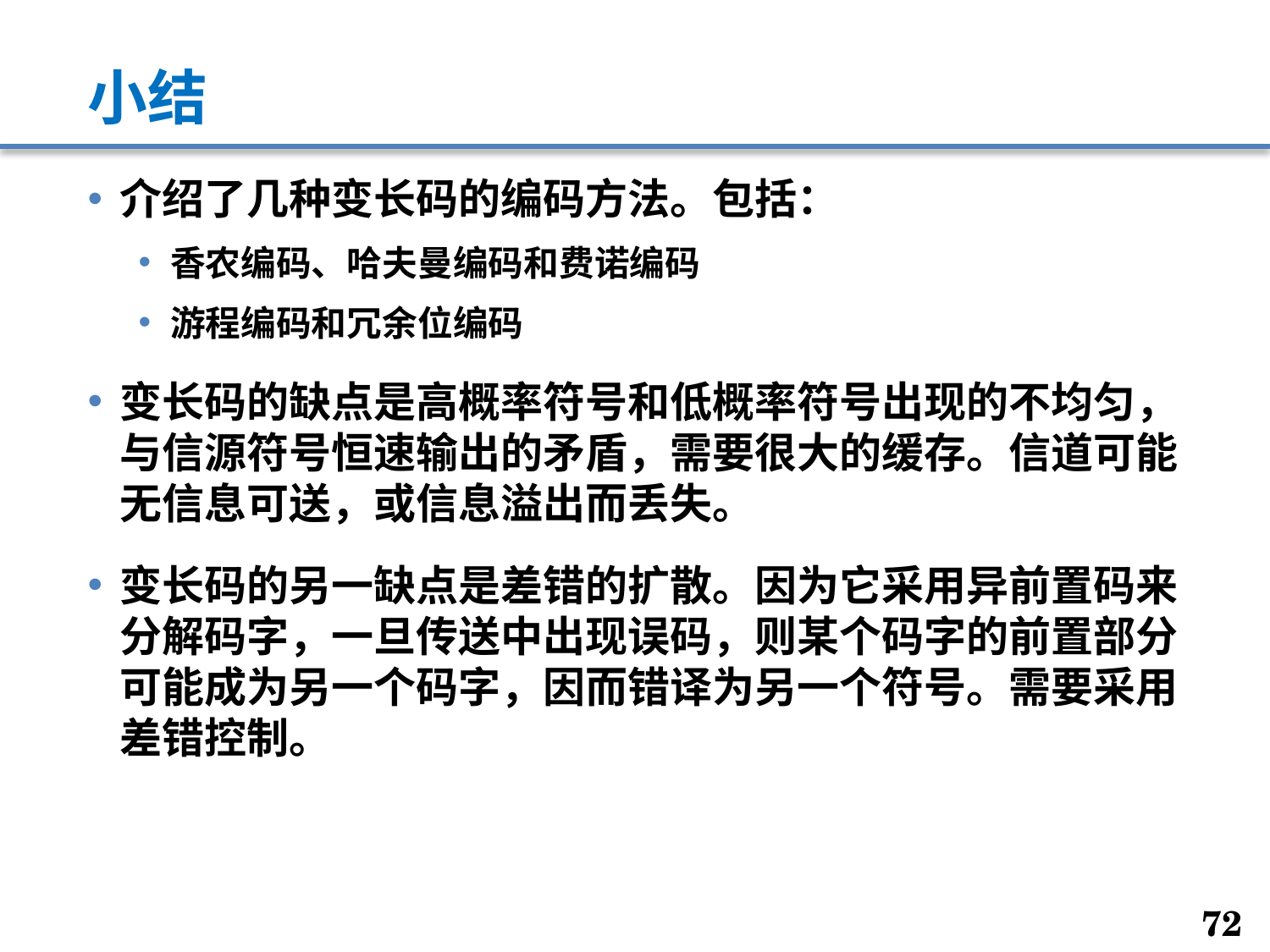

# 小结
介绍了几种变长码的编码方法。包括：
香农编码、哈夫曼编码和费诺编码
游程编码和冗余位编码
变长码的缺点是高概率符号和低概率符号出现的不均匀，与信源符号恒速输出的矛盾，需要很大的缓存。信道可能无信息可送，或信息溢出而丢失。
变长码的另一缺点是差错的扩散。因为它采用异前置码来分解码字，一旦传送中出现误码，则某个码字的前置部分可能成为另一个码字，因而错译为另一个符号。需要采用差错控制。
72